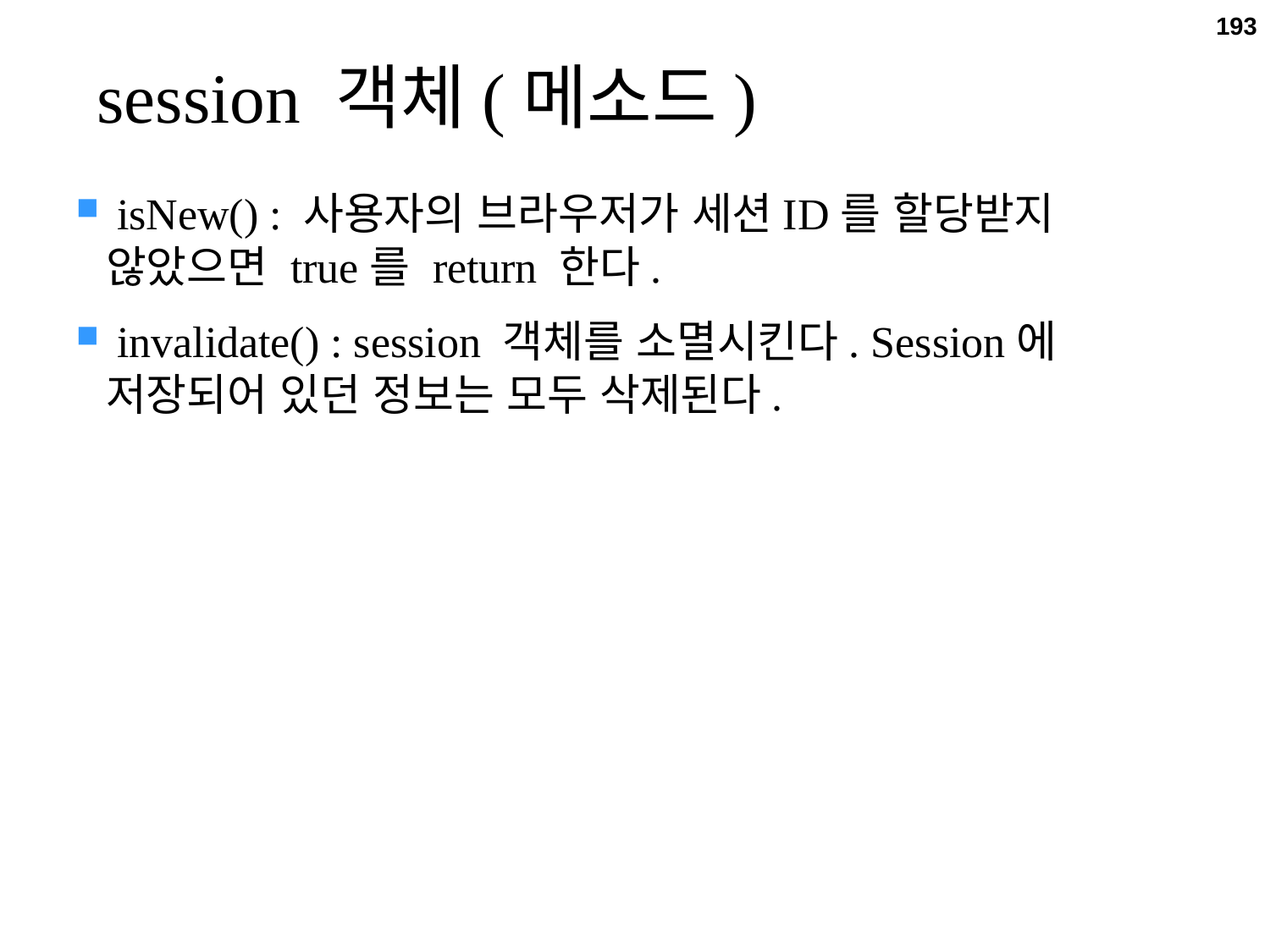

193
session 객체(메소드)
 isNew() : 사용자의 브라우저가 세션ID를 할당받지 않았으면 true를 return 한다.
 invalidate() : session 객체를 소멸시킨다. Session에 저장되어 있던 정보는 모두 삭제된다.